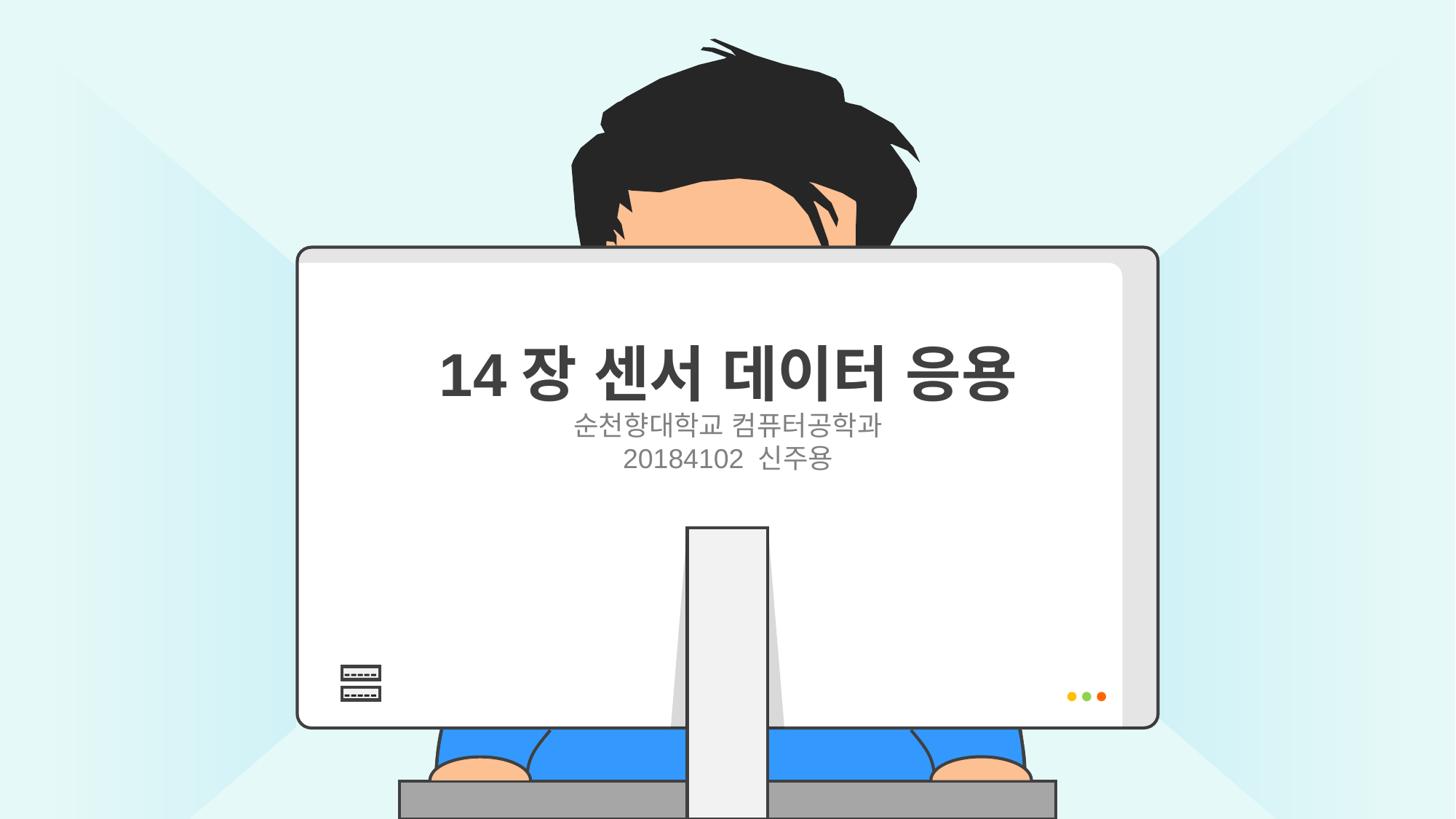

14장 센서 데이터 응용
순천향대학교 컴퓨터공학과
20184102 신주용